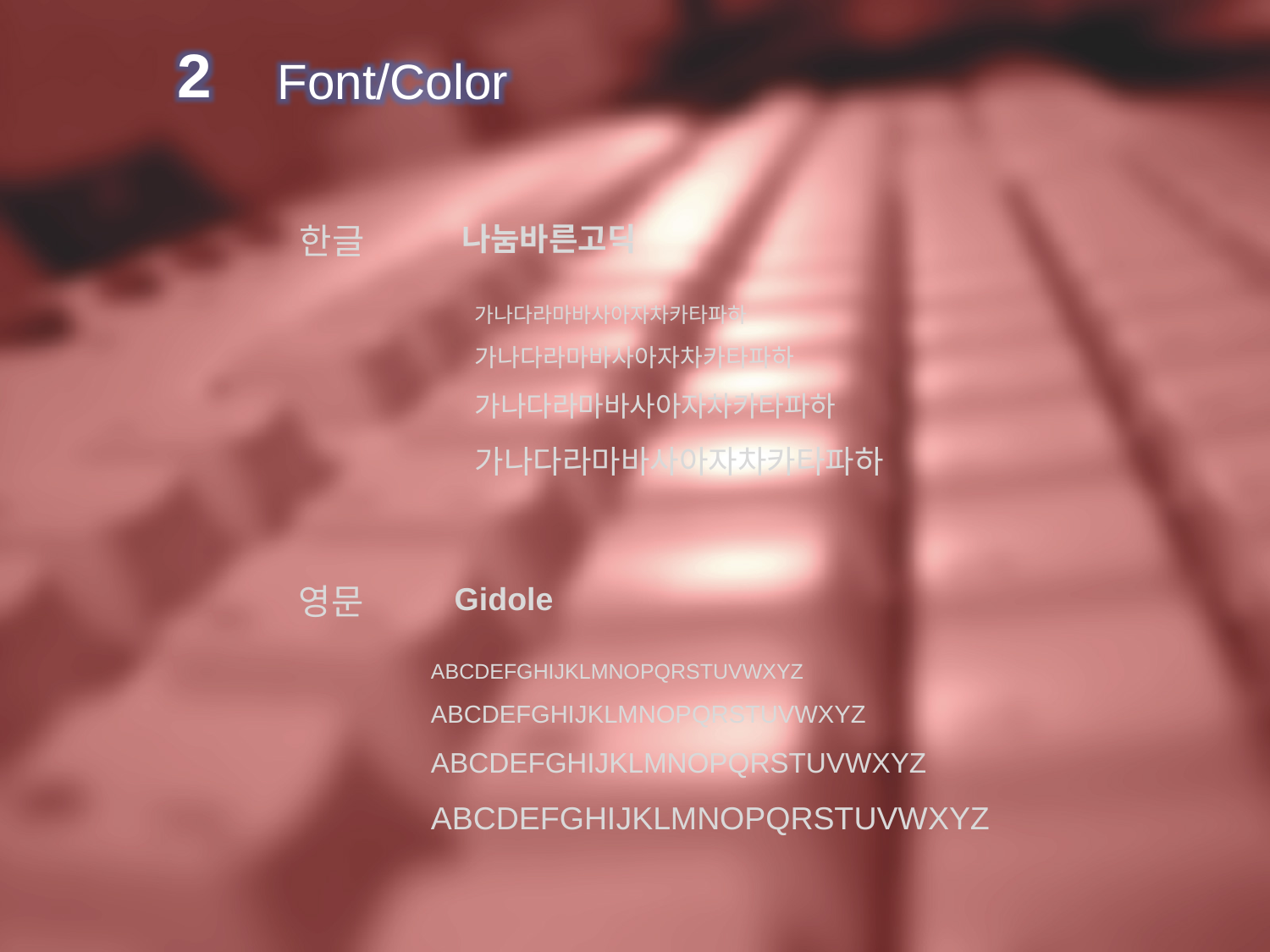

2
Font/Color
한글
나눔바른고딕
가나다라마바사아자차카타파하
가나다라마바사아자차카타파하
가나다라마바사아자차카타파하
가나다라마바사아자차카타파하
영문
Gidole
ABCDEFGHIJKLMNOPQRSTUVWXYZ
ABCDEFGHIJKLMNOPQRSTUVWXYZ
ABCDEFGHIJKLMNOPQRSTUVWXYZ
ABCDEFGHIJKLMNOPQRSTUVWXYZ